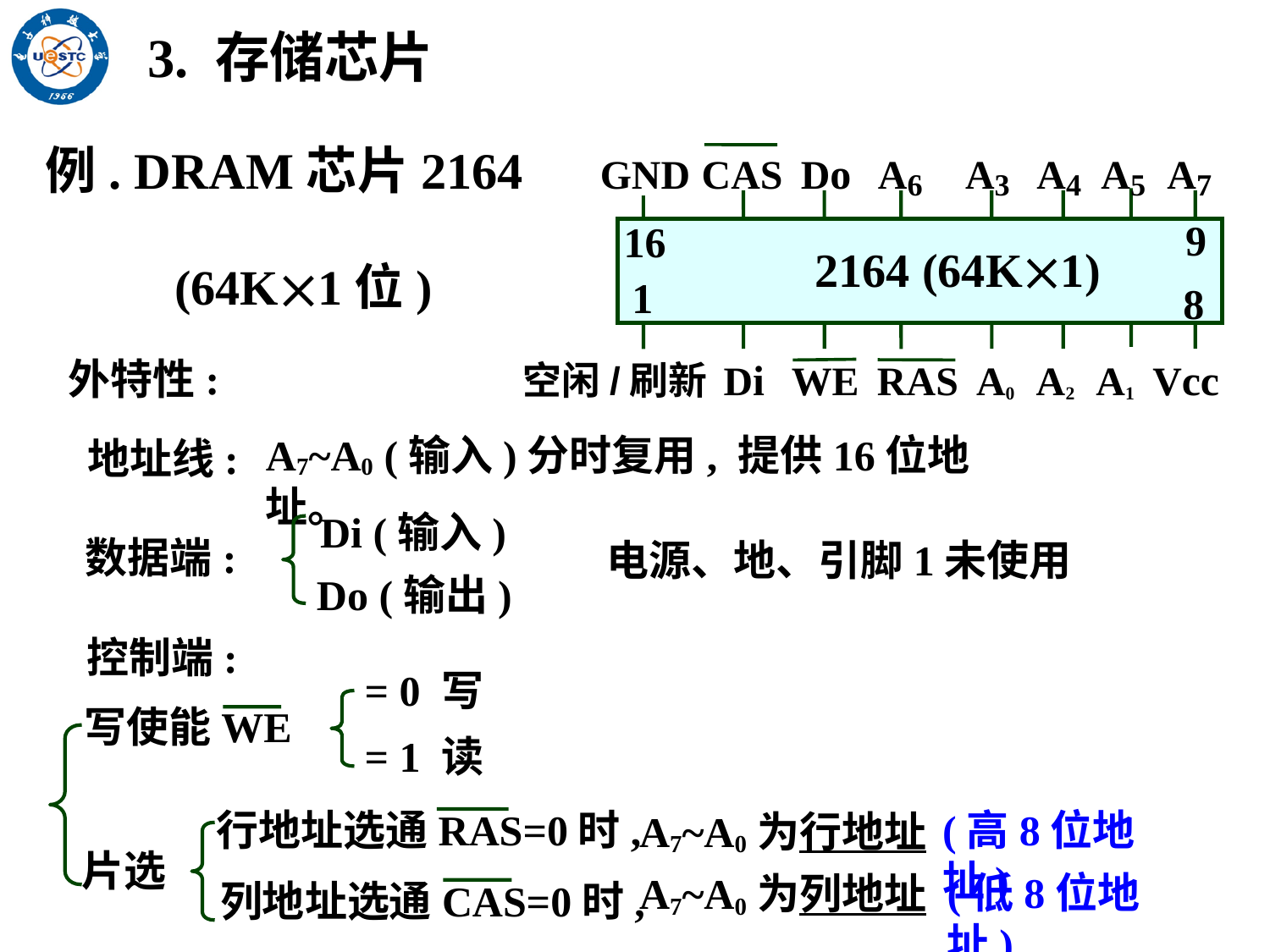

3. 存储芯片
GND CAS  Do   A6    A3   A4  A5  A7

9
16

2164 (64K×1)
1
8
Di   WE  RAS  A0  A2  A1  Vcc
空闲/刷新

例. DRAM芯片2164
          (64K×1位)
外特性:
A7~A0 (输入)分时复用, 提供16位地址。
地址线:
Di (输入)

数据端:
Do (输出)
电源、地、引脚1未使用
控制端:
= 0 写

写使能WE

= 1 读

(高8位地址)
行地址选通RAS=0时,

A7~A0为行地址

片选
(低8位地址)
A7~A0为列地址
列地址选通CAS=0时,